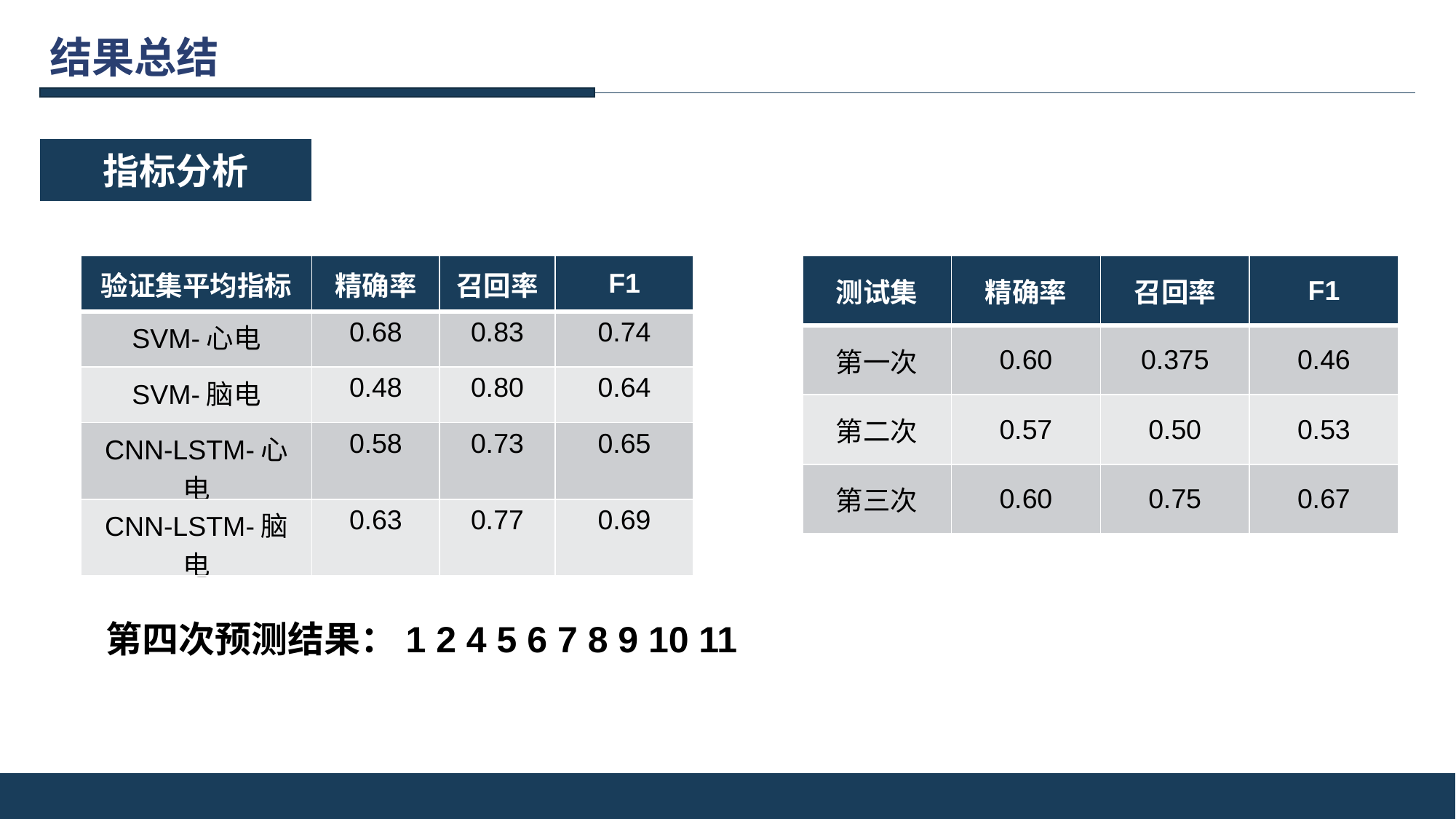

结果总结
指标分析
| 验证集平均指标 | 精确率 | 召回率 | F1 |
| --- | --- | --- | --- |
| SVM-心电 | 0.68 | 0.83 | 0.74 |
| SVM-脑电 | 0.48 | 0.80 | 0.64 |
| CNN-LSTM-心电 | 0.58 | 0.73 | 0.65 |
| CNN-LSTM-脑电 | 0.63 | 0.77 | 0.69 |
| 测试集 | 精确率 | 召回率 | F1 |
| --- | --- | --- | --- |
| 第一次 | 0.60 | 0.375 | 0.46 |
| 第二次 | 0.57 | 0.50 | 0.53 |
| 第三次 | 0.60 | 0.75 | 0.67 |
第四次预测结果：1 2 4 5 6 7 8 9 10 11